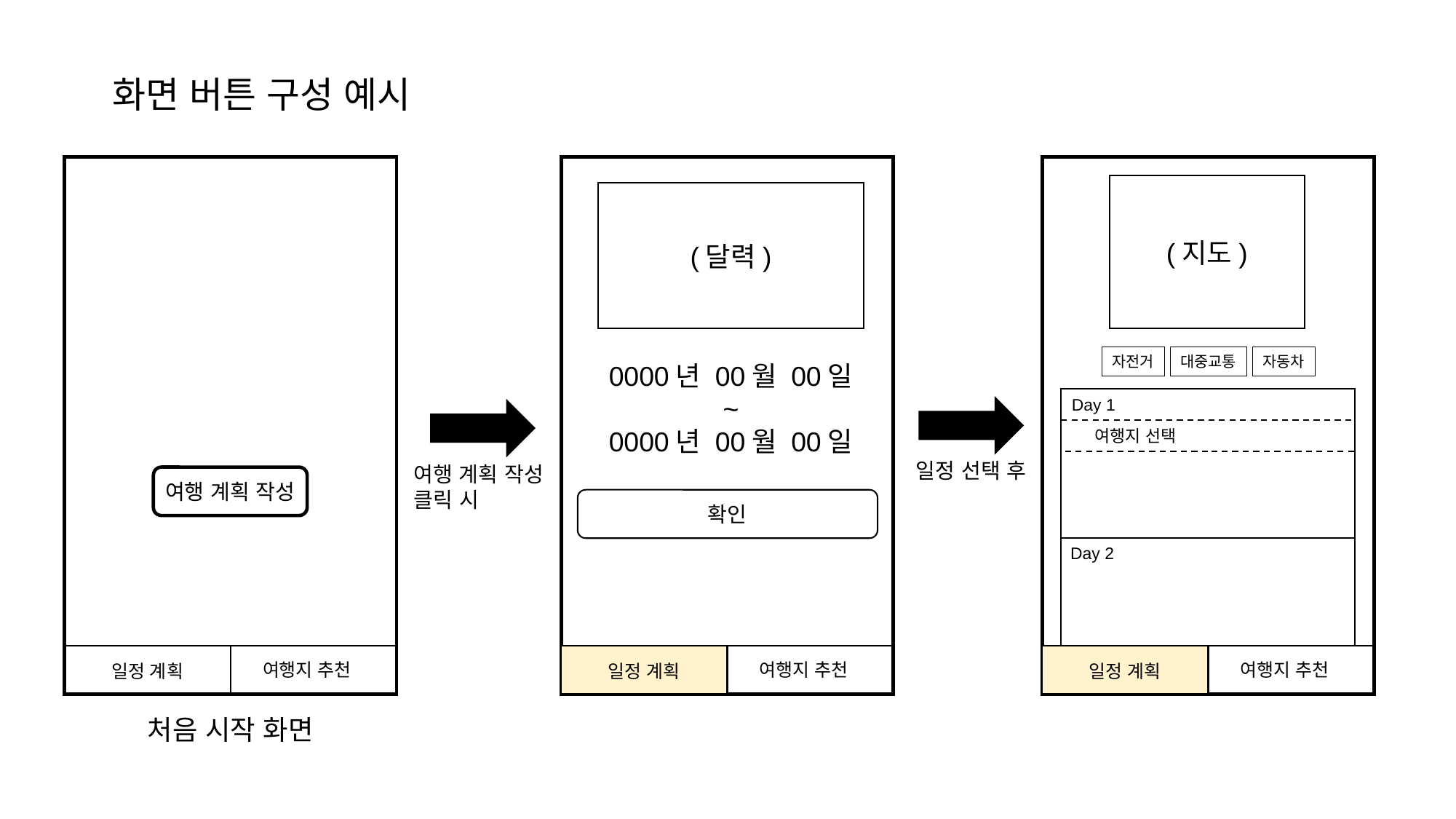

화면 버튼 구성 예시

(지도)
(달력)
자전거
대중교통
자동차
0000년 00월 00일
~
0000년 00월 00일

Day 1

여행지 선택
일정 선택 후
여행 계획 작성
클릭 시
여행 계획 작성
확인
Day 2

여행지 추천
여행지 추천
여행지 추천
일정 계획
일정 계획
일정 계획
처음 시작 화면